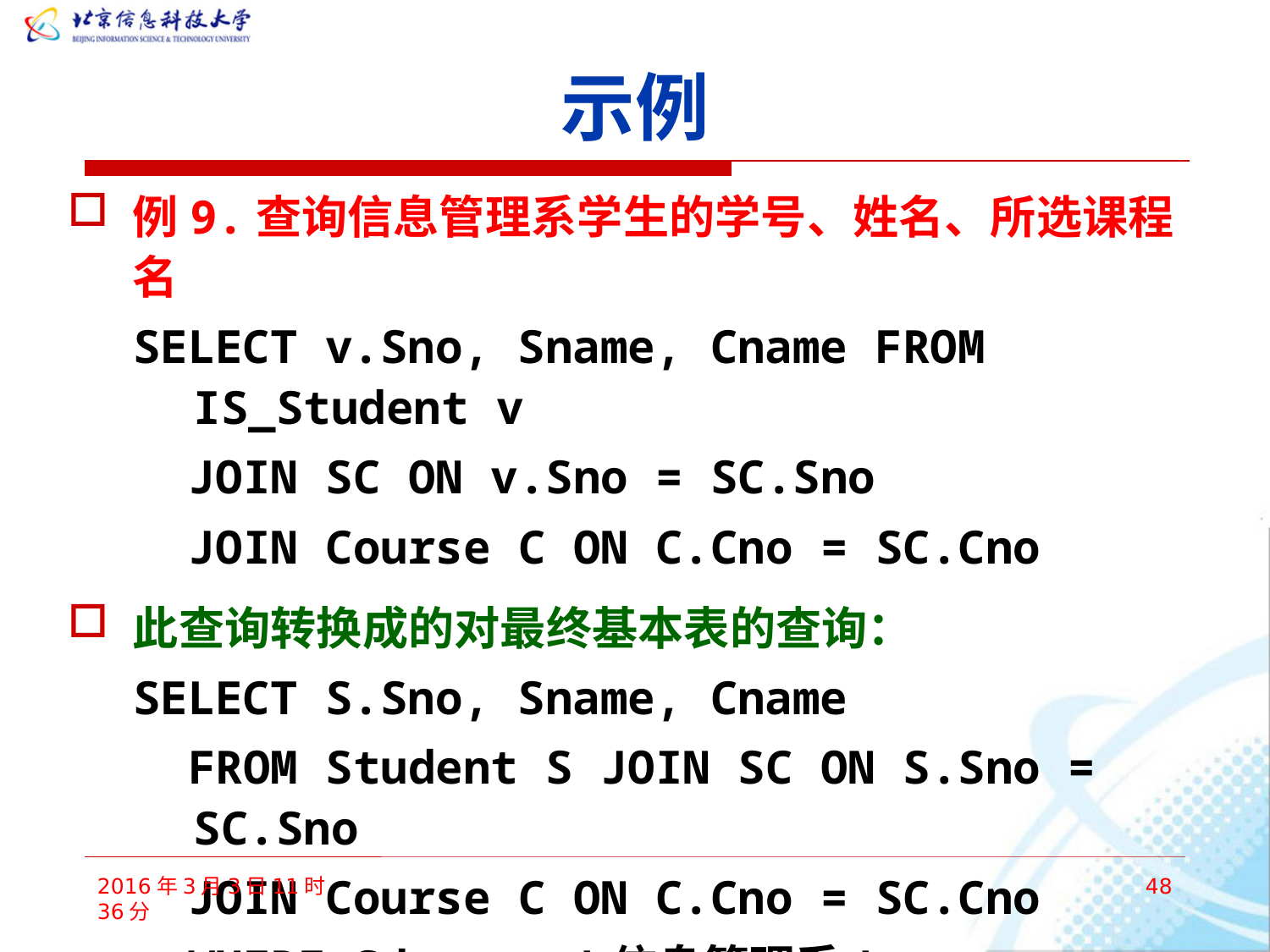

# 示例
例9.查询信息管理系学生的学号、姓名、所选课程名
SELECT v.Sno, Sname, Cname FROM IS_Student v
  JOIN SC ON v.Sno = SC.Sno
  JOIN Course C ON C.Cno = SC.Cno
此查询转换成的对最终基本表的查询：
SELECT S.Sno, Sname, Cname
  FROM Student S JOIN SC ON S.Sno = SC.Sno
  JOIN Course C ON C.Cno = SC.Cno
  WHERE Sdept = '信息管理系'
2016年3月3日11时36分
48